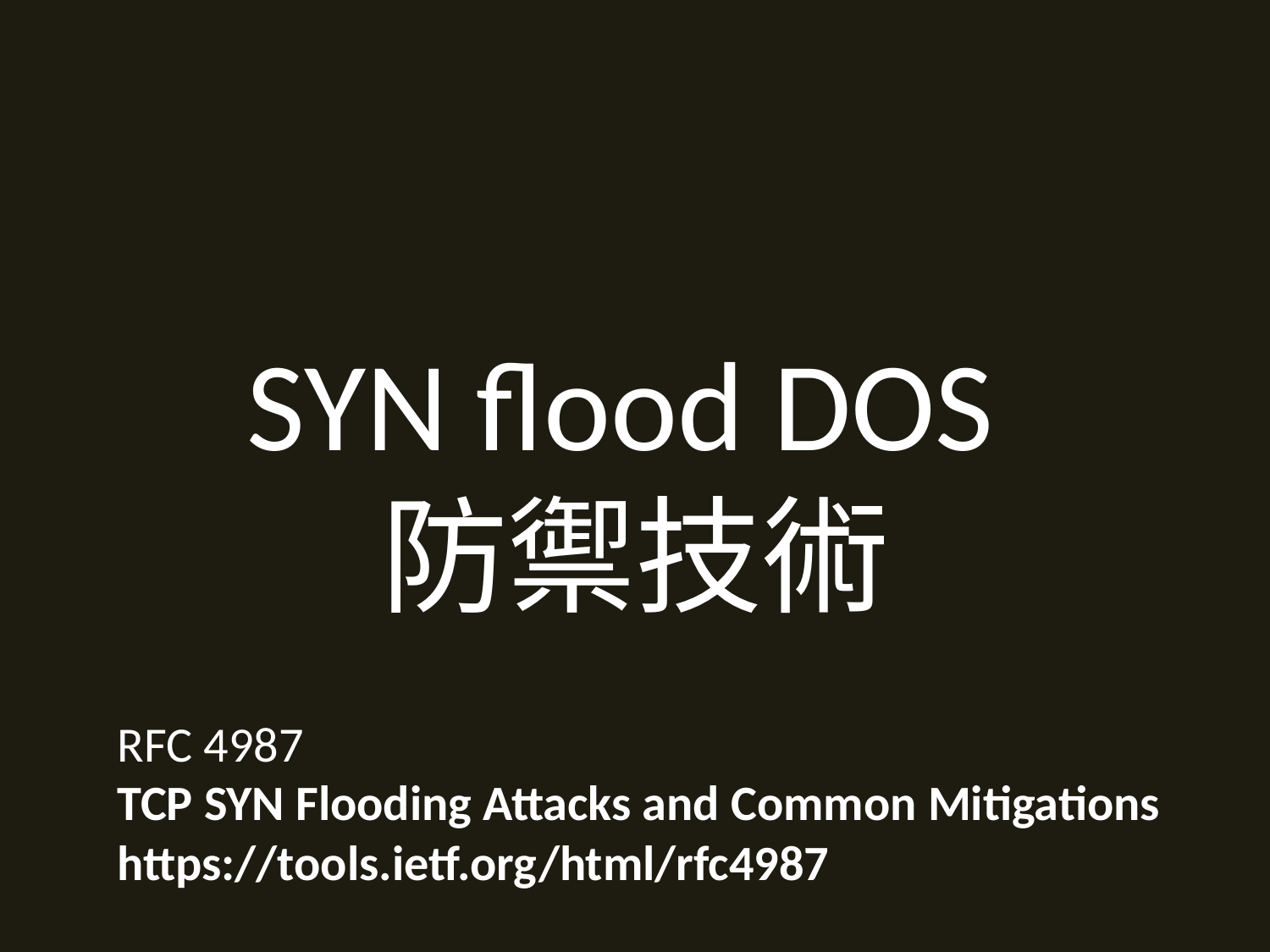

SYN flood DOS
防禦技術
#

RFC 4987
TCP SYN Flooding Attacks and Common Mitigations
https://tools.ietf.org/html/rfc4987